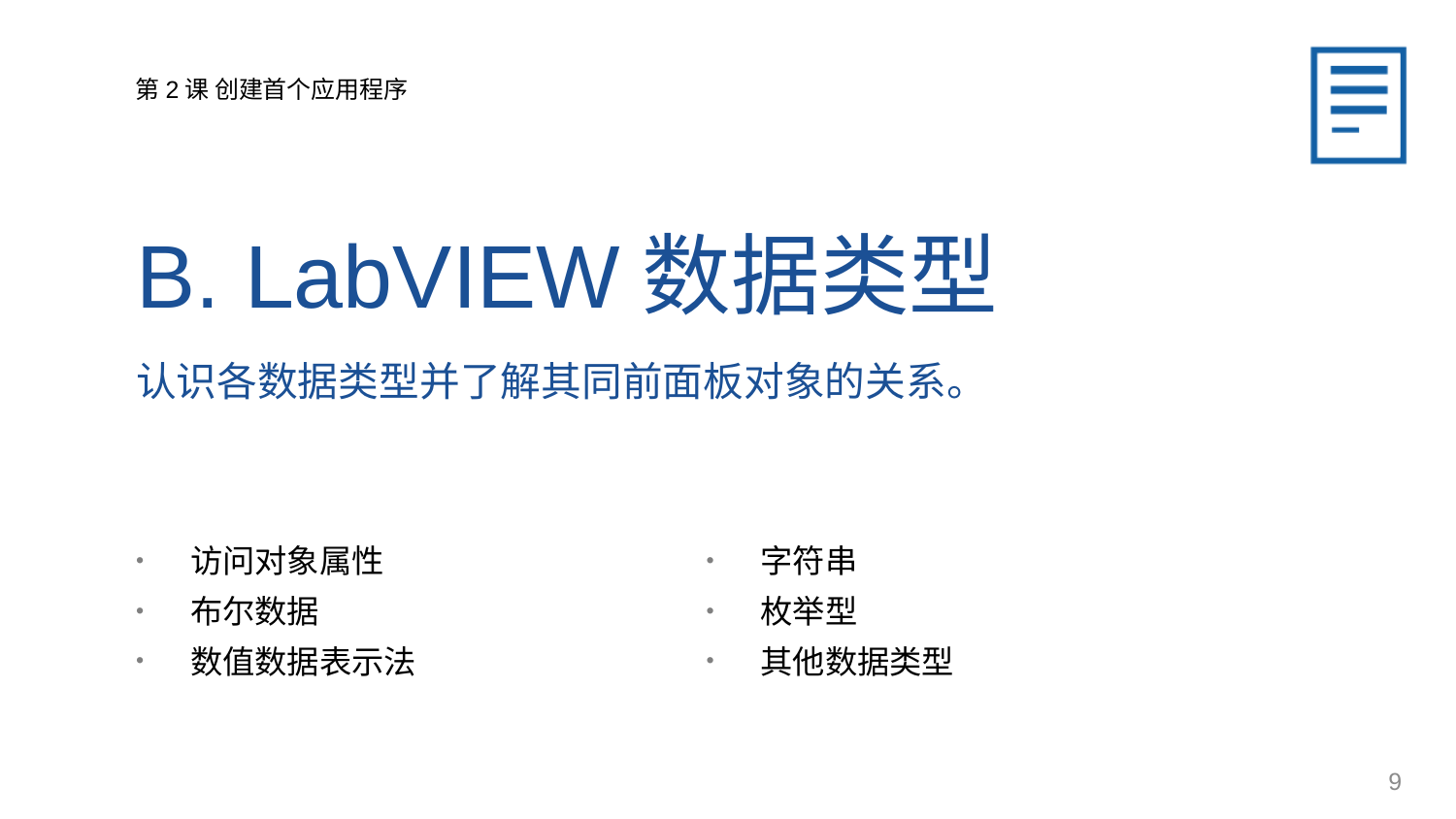

B. LabVIEW数据类型
认识各数据类型并了解其同前面板对象的关系。
访问对象属性
布尔数据
数值数据表示法

字符串
枚举型
其他数据类型
9